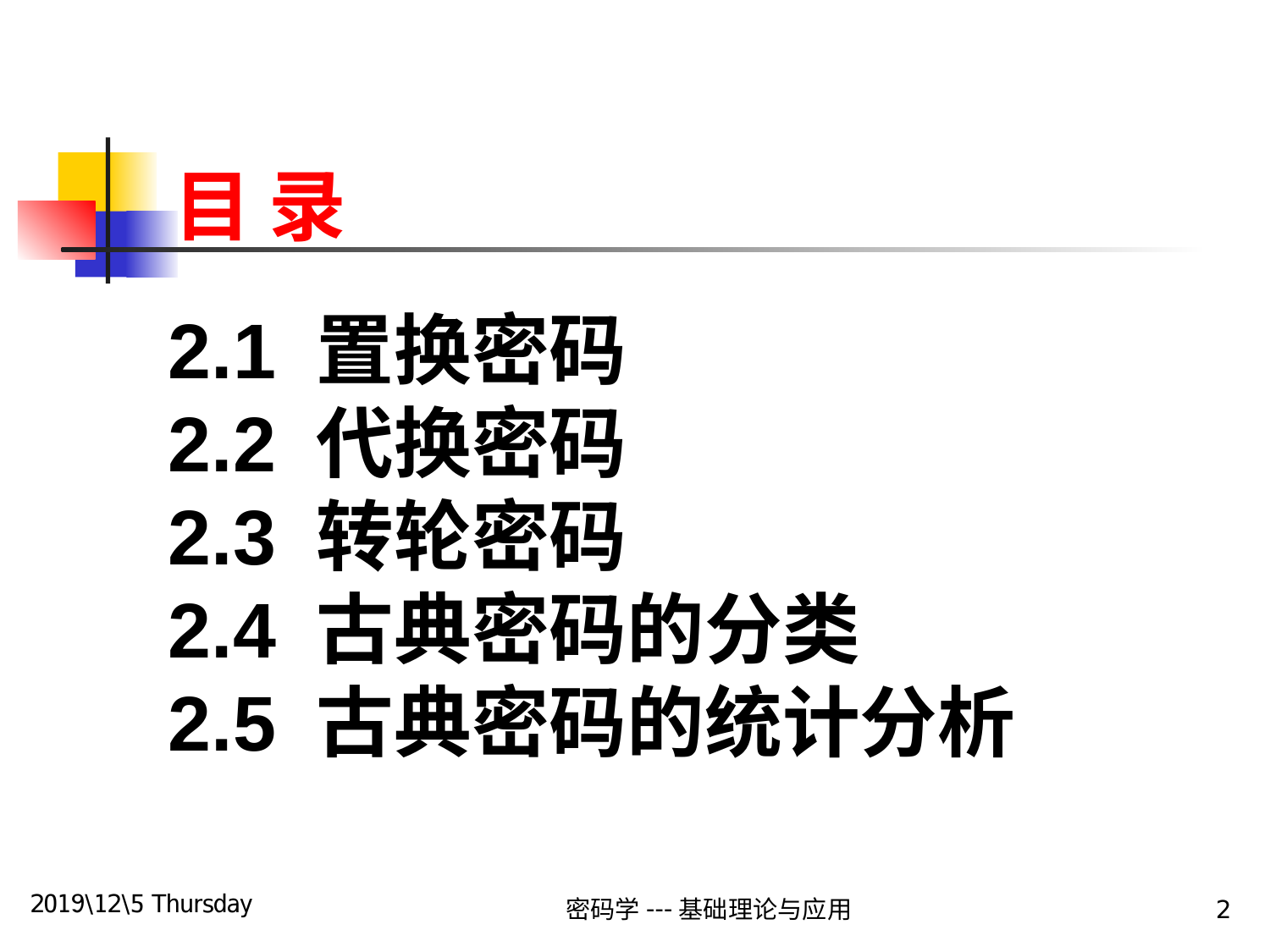

目 录
2.1 置换密码
2.2 代换密码
2.3 转轮密码
2.4 古典密码的分类
2.5 古典密码的统计分析
密码学---基础理论与应用
2
2019\12\5 Thursday